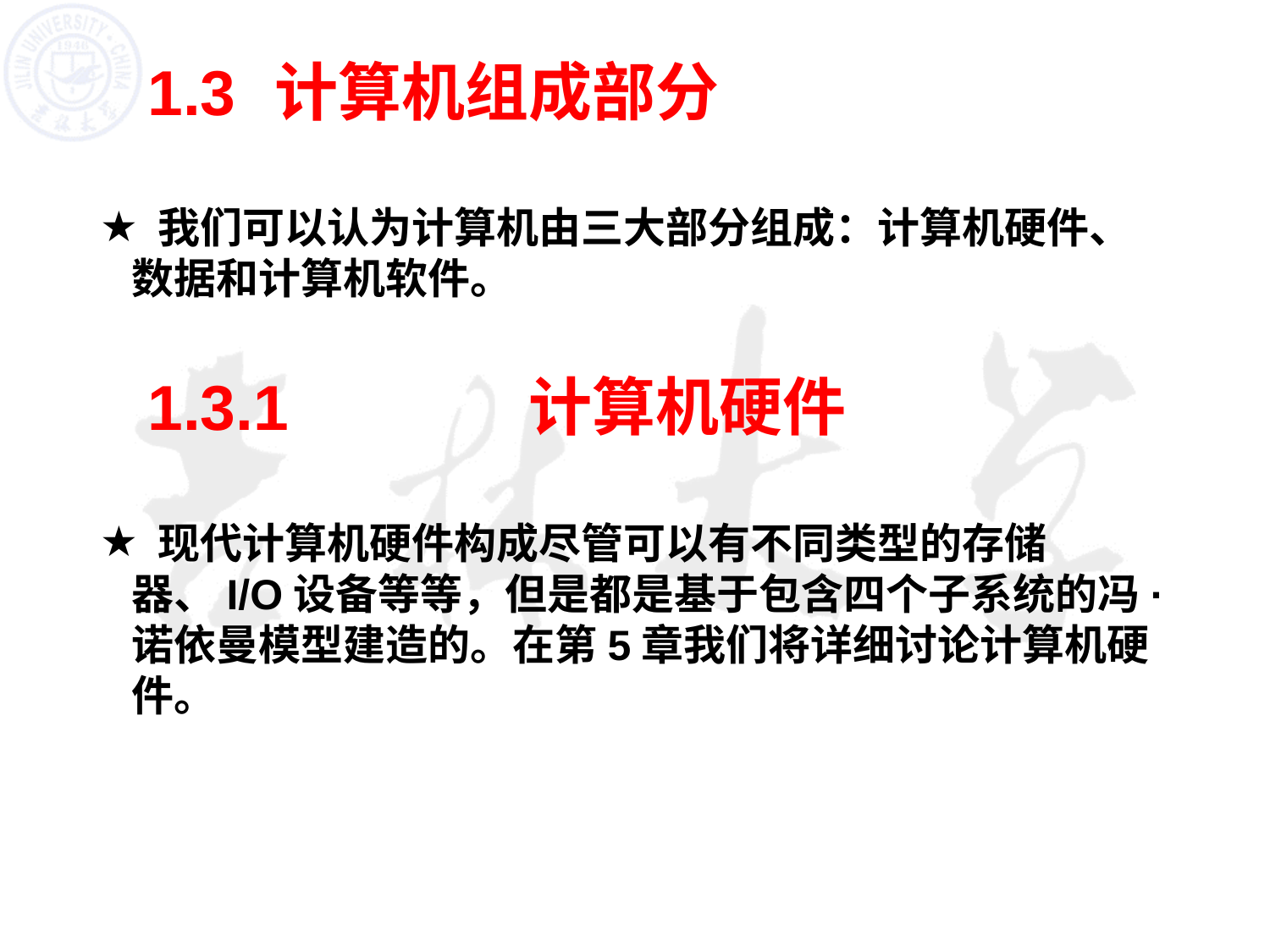

# 1.3	计算机组成部分
 我们可以认为计算机由三大部分组成：计算机硬件、数据和计算机软件。
1.3.1		计算机硬件
 现代计算机硬件构成尽管可以有不同类型的存储器、I/O设备等等，但是都是基于包含四个子系统的冯·诺依曼模型建造的。在第5章我们将详细讨论计算机硬件。